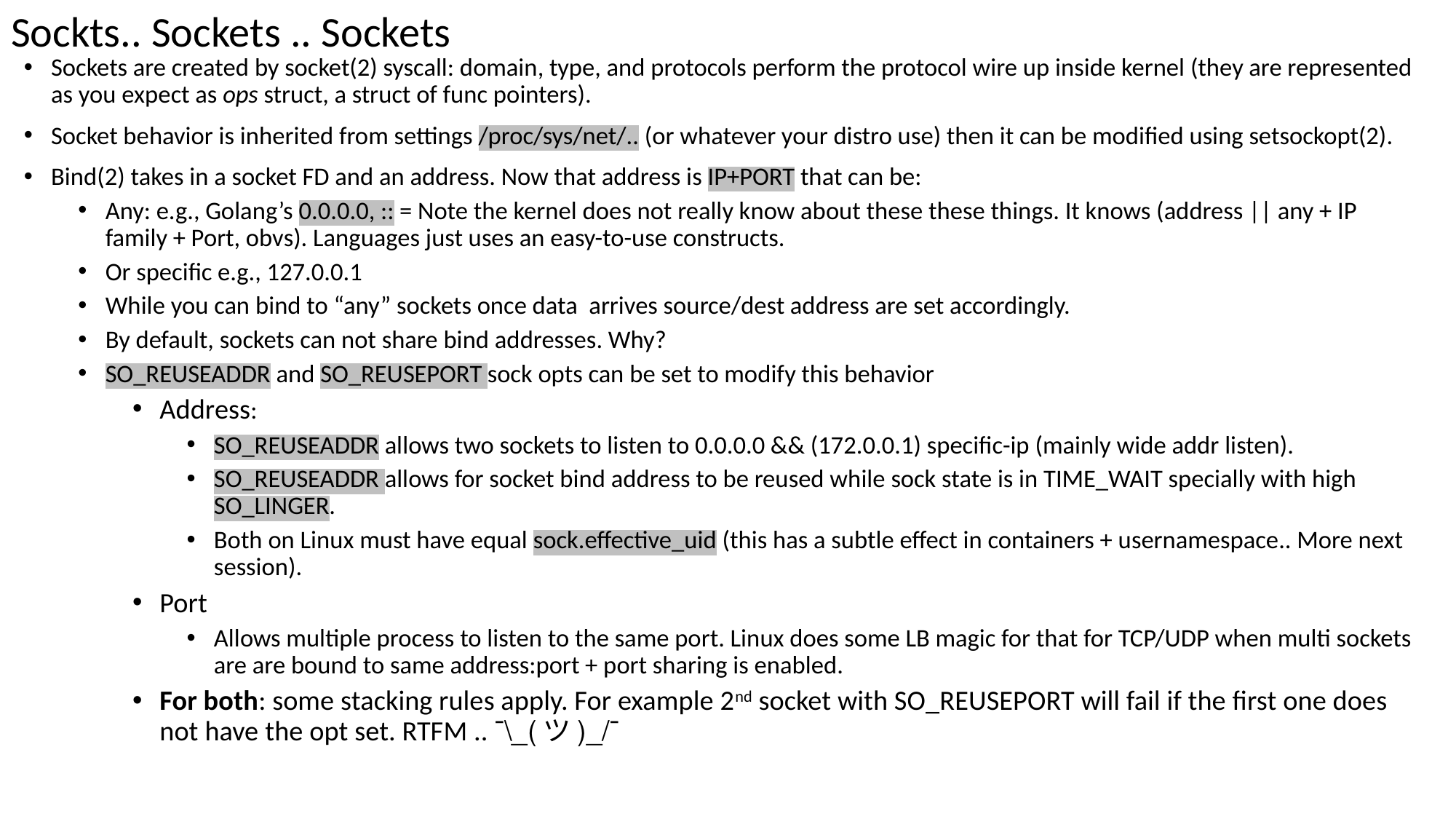

# Sockts.. Sockets .. Sockets
Sockets are created by socket(2) syscall: domain, type, and protocols perform the protocol wire up inside kernel (they are represented as you expect as ops struct, a struct of func pointers).
Socket behavior is inherited from settings /proc/sys/net/.. (or whatever your distro use) then it can be modified using setsockopt(2).
Bind(2) takes in a socket FD and an address. Now that address is IP+PORT that can be:
Any: e.g., Golang’s 0.0.0.0, :: = Note the kernel does not really know about these these things. It knows (address || any + IP family + Port, obvs). Languages just uses an easy-to-use constructs.
Or specific e.g., 127.0.0.1
While you can bind to “any” sockets once data  arrives source/dest address are set accordingly.
By default, sockets can not share bind addresses. Why?
SO_REUSEADDR and SO_REUSEPORT sock opts can be set to modify this behavior
Address:
SO_REUSEADDR allows two sockets to listen to 0.0.0.0 && (172.0.0.1) specific-ip (mainly wide addr listen).
SO_REUSEADDR allows for socket bind address to be reused while sock state is in TIME_WAIT specially with high SO_LINGER.
Both on Linux must have equal sock.effective_uid (this has a subtle effect in containers + usernamespace.. More next session).
Port
Allows multiple process to listen to the same port. Linux does some LB magic for that for TCP/UDP when multi sockets are are bound to same address:port + port sharing is enabled.
For both: some stacking rules apply. For example 2nd socket with SO_REUSEPORT will fail if the first one does not have the opt set. RTFM .. ¯\_(ツ)_/¯